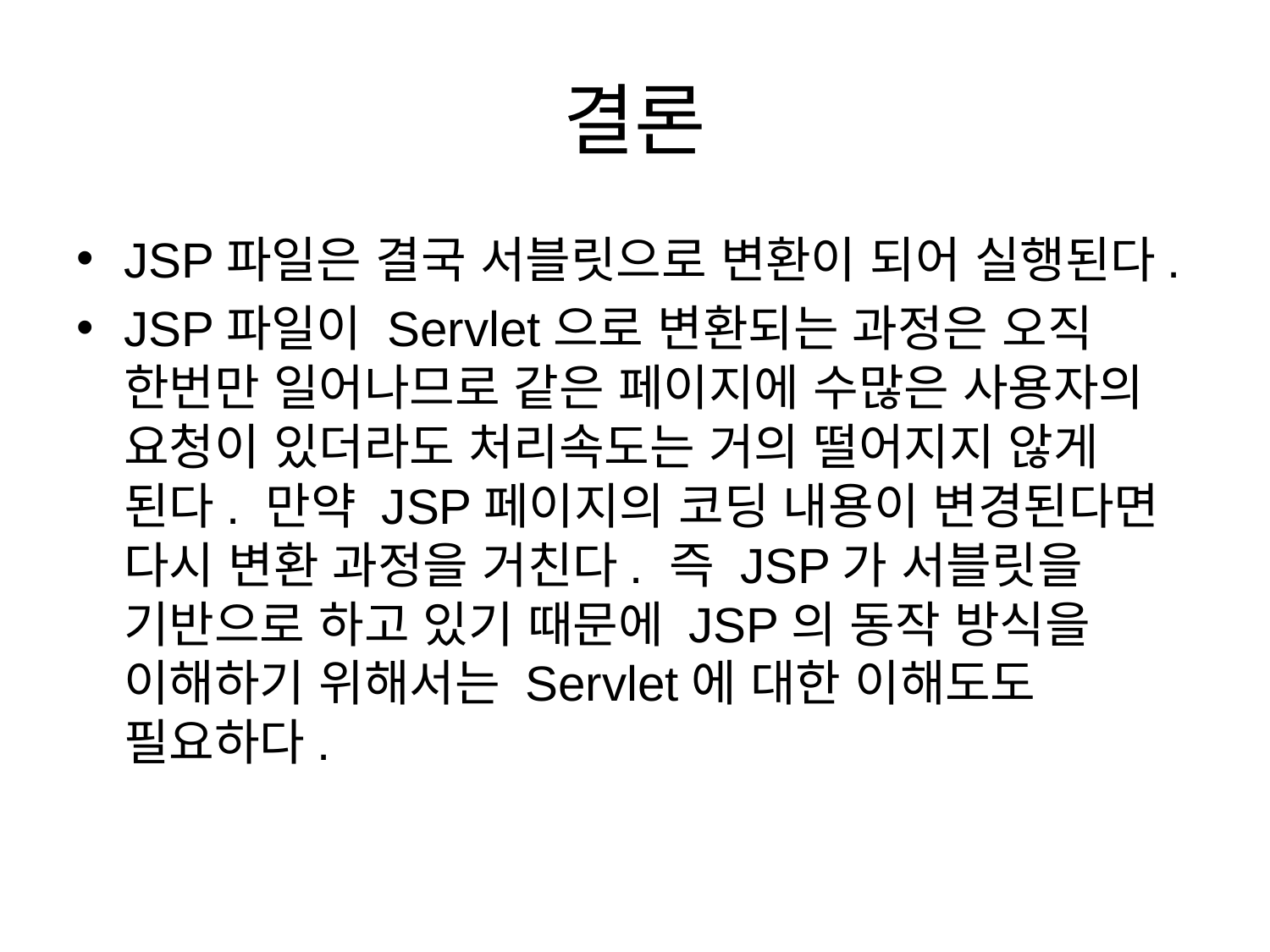

# 결론
JSP파일은 결국 서블릿으로 변환이 되어 실행된다.
JSP파일이 Servlet으로 변환되는 과정은 오직 한번만 일어나므로 같은 페이지에 수많은 사용자의 요청이 있더라도 처리속도는 거의 떨어지지 않게 된다. 만약 JSP페이지의 코딩 내용이 변경된다면 다시 변환 과정을 거친다. 즉 JSP가 서블릿을 기반으로 하고 있기 때문에 JSP의 동작 방식을 이해하기 위해서는 Servlet에 대한 이해도도 필요하다.